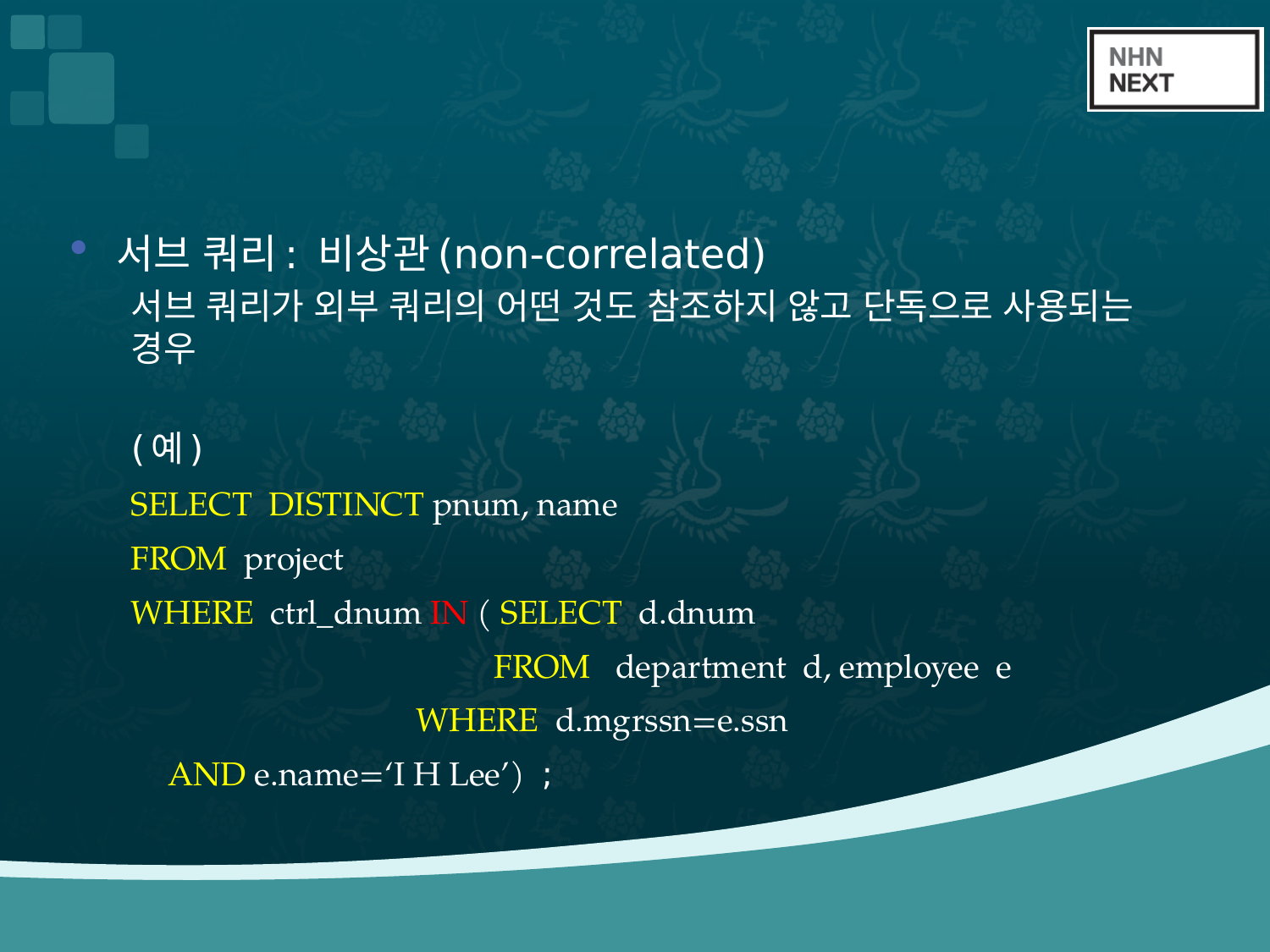

#
서브 쿼리: 비상관(non-correlated)
서브 쿼리가 외부 쿼리의 어떤 것도 참조하지 않고 단독으로 사용되는 경우

(예)
SELECT  DISTINCT pnum, name
FROM  project
WHERE  ctrl_dnum IN ( SELECT  d.dnum
                                            FROM   department  d, employee  e
	  	                   WHERE  d.mgrssn=e.ssn
			AND e.name=‘I H Lee’)  ;